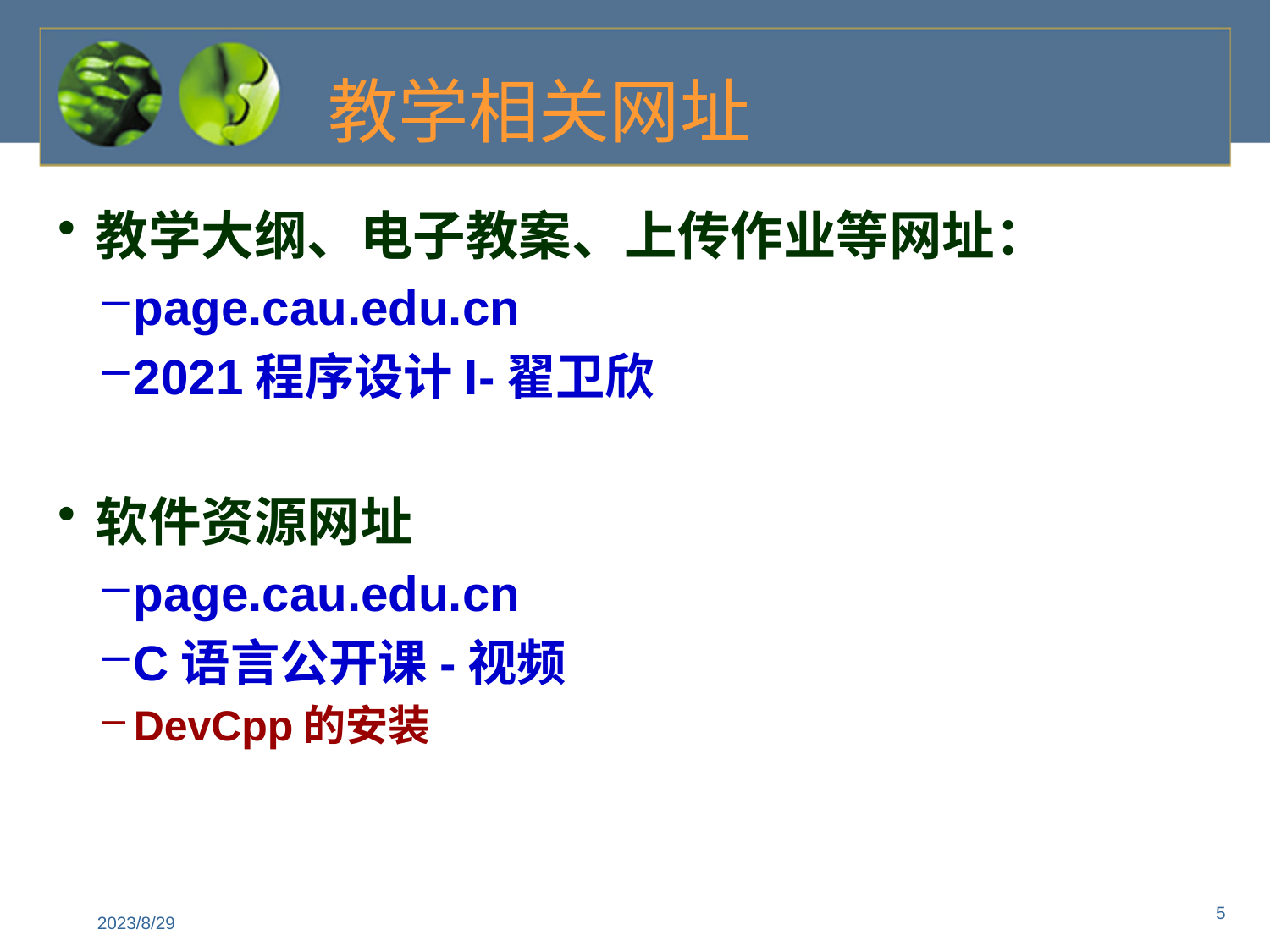

教学相关网址
教学大纲、电子教案、上传作业等网址：
page.cau.edu.cn
2021程序设计I-翟卫欣

软件资源网址
page.cau.edu.cn
C语言公开课-视频
DevCpp的安装
5
2023/8/29